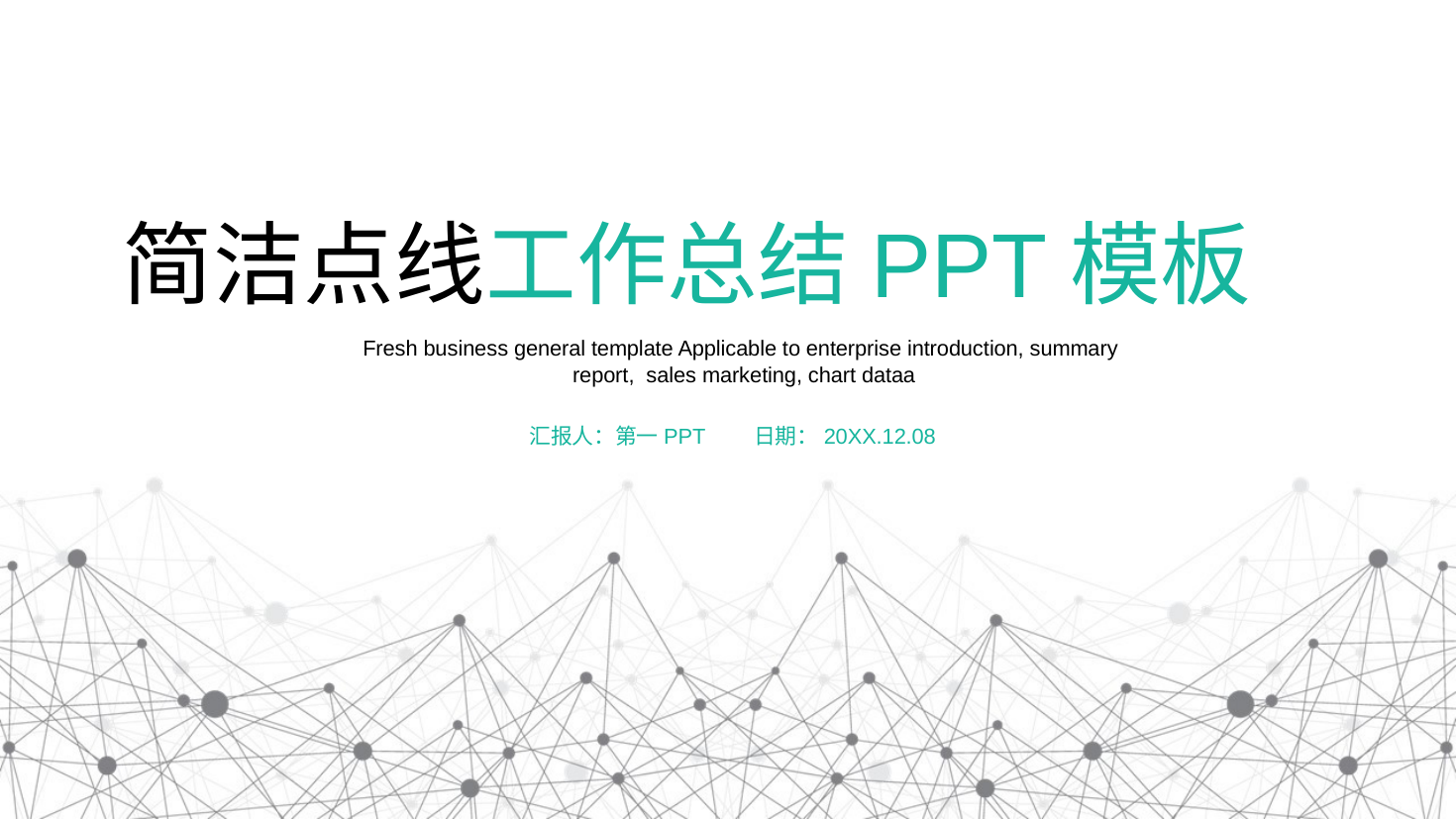

简洁点线工作总结PPT模板
Fresh business general template Applicable to enterprise introduction, summary
 report,  sales marketing, chart dataa
汇报人：第一PPT
日期：20XX.12.08